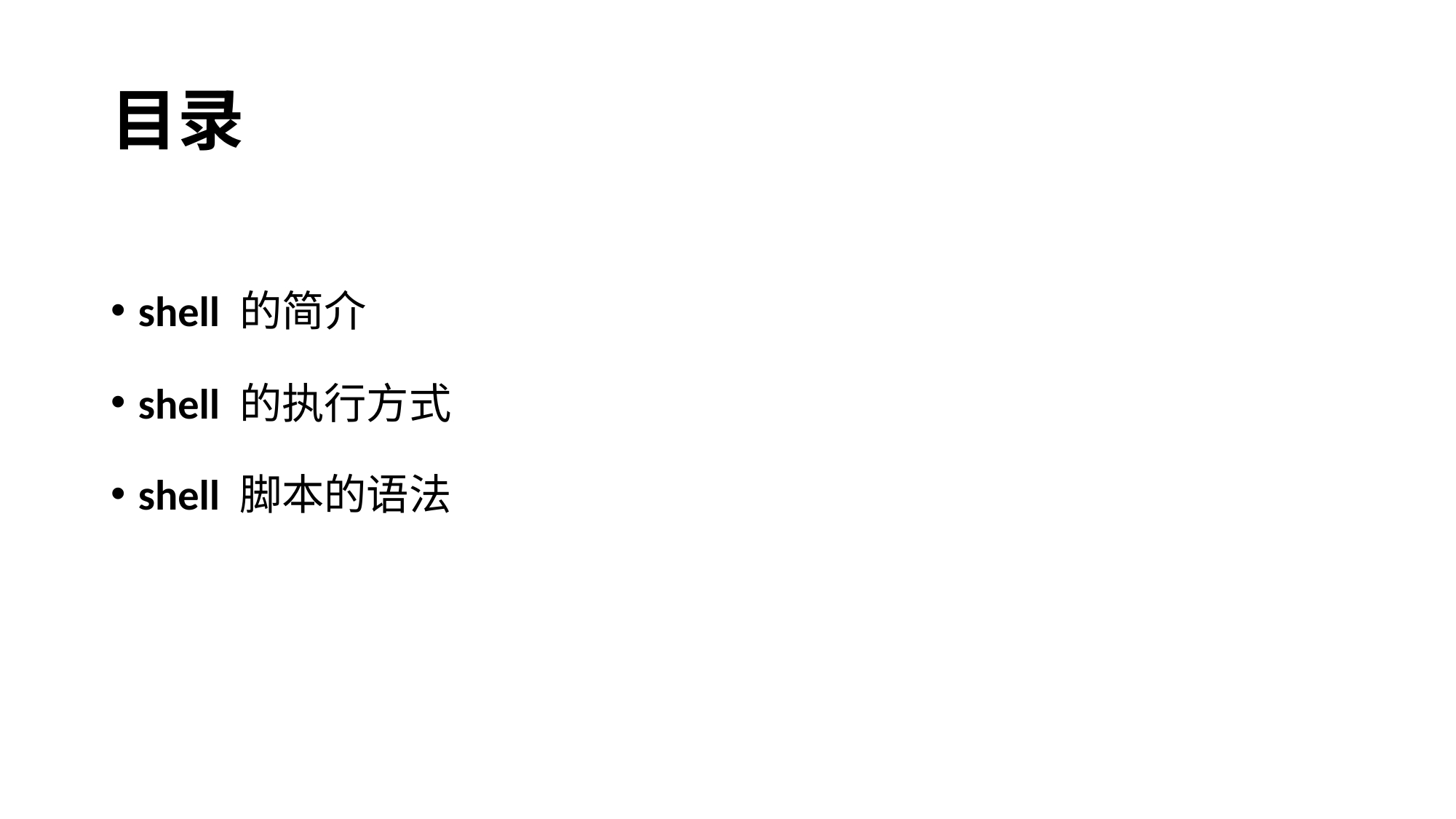

# 目录

shell 的简介
shell 的执行方式
shell 脚本的语法